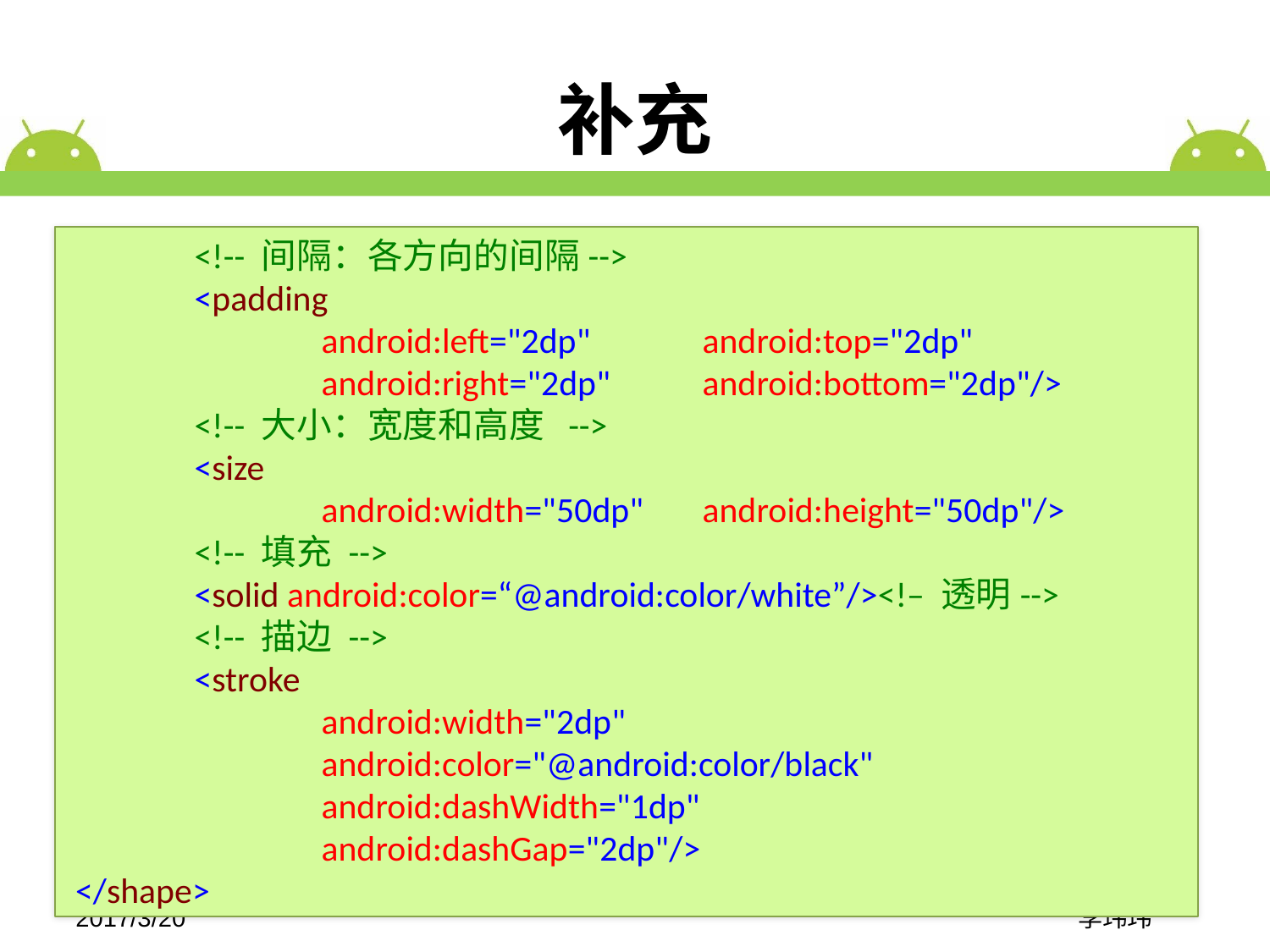

# 补充

	<!-- 间隔：各方向的间隔-->
	<padding
		android:left="2dp" 	android:top="2dp"
		android:right="2dp" 	android:bottom="2dp"/>
	<!-- 大小：宽度和高度  -->
	<size
		android:width="50dp" 	android:height="50dp"/>
	<!-- 填充 -->
	<solid android:color=“@android:color/white”/><!– 透明-->
	<!-- 描边 -->
	<stroke
		android:width="2dp"
		android:color="@android:color/black" 				android:dashWidth="1dp"
		android:dashGap="2dp"/>
 </shape>